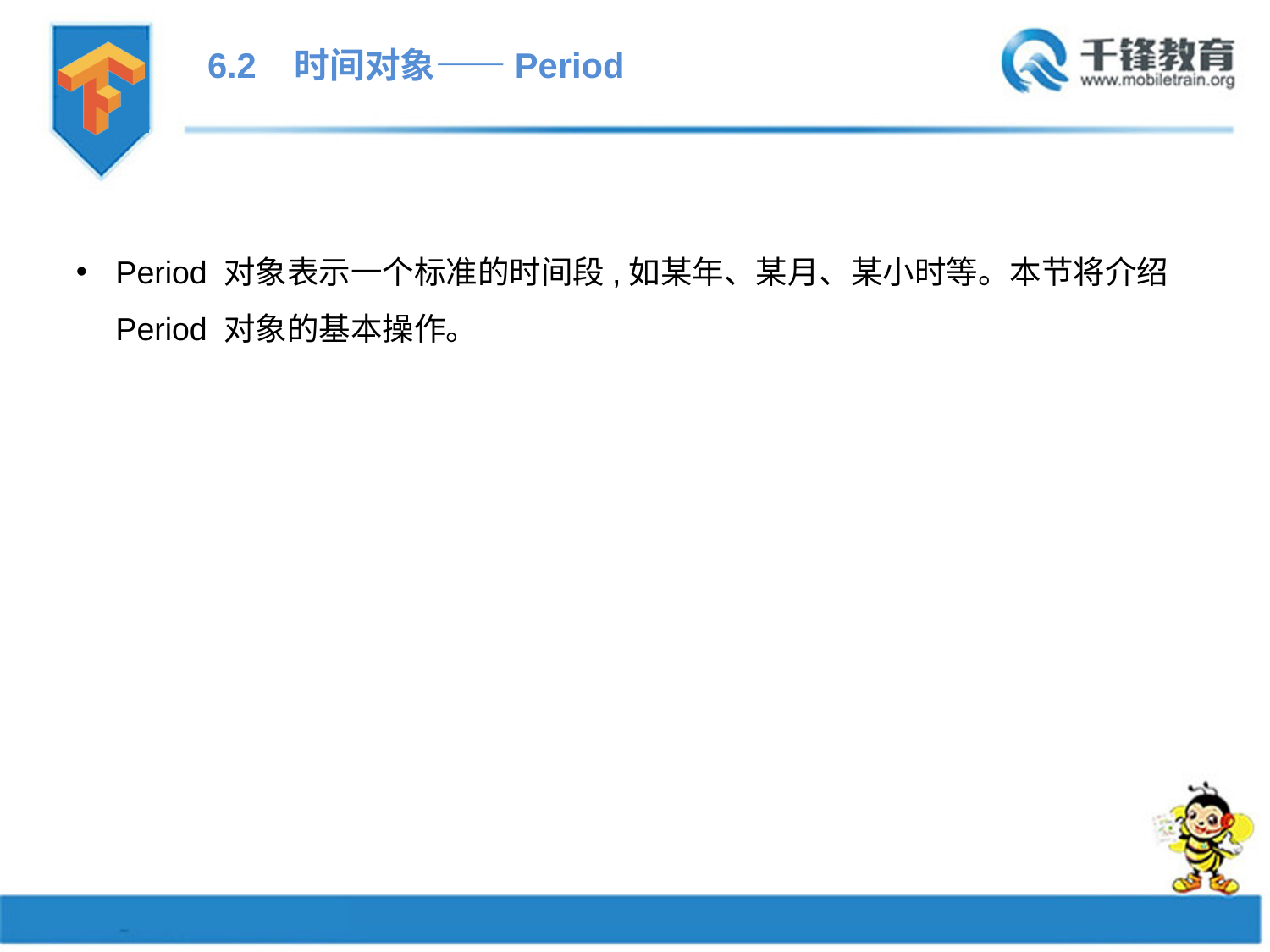

6.2   时间对象——Period
Period 对象表示一个标准的时间段,如某年、某月、某小时等。本节将介绍 Period 对象的基本操作。